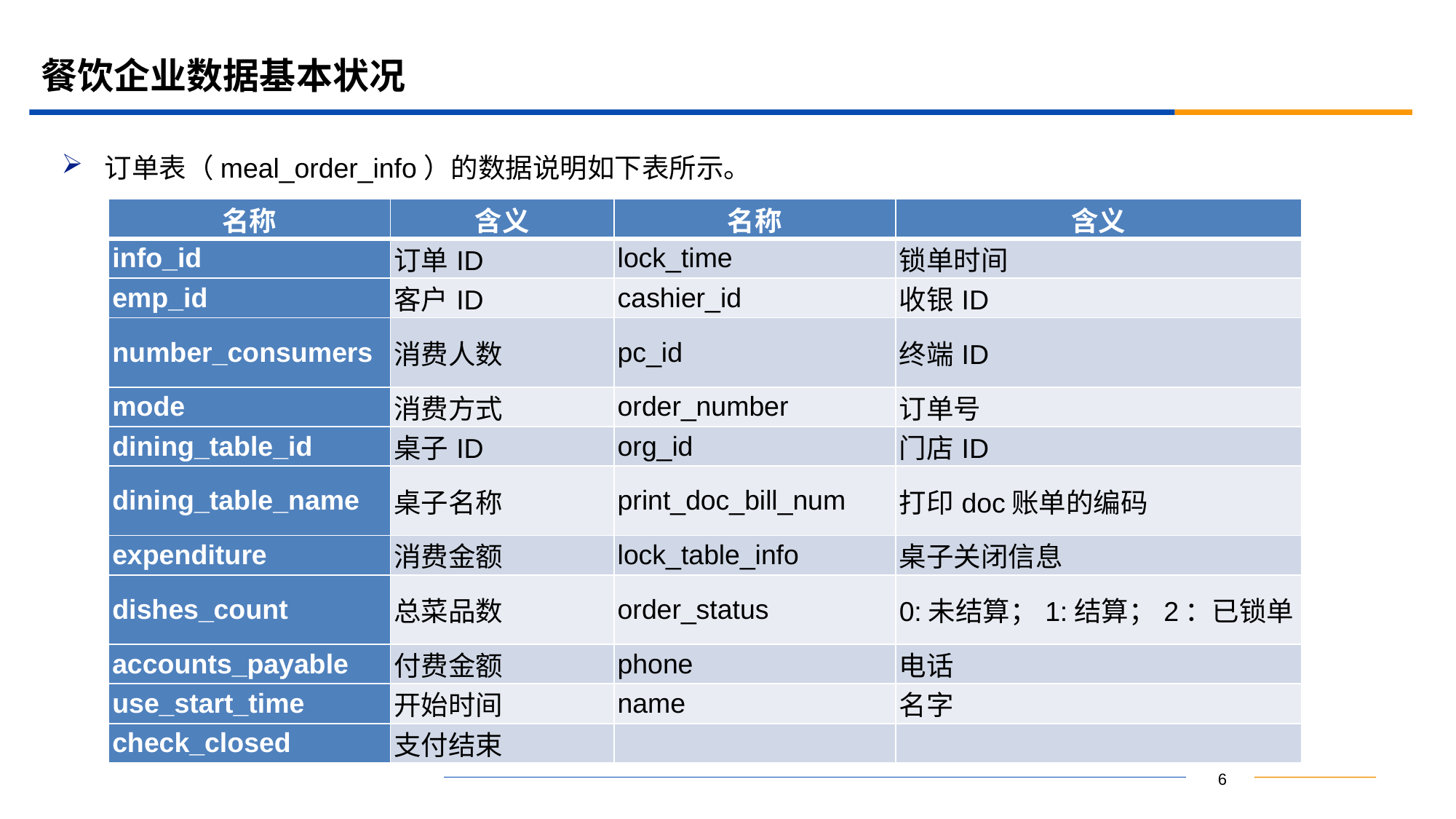

# 餐饮企业数据基本状况
订单表（meal_order_info）的数据说明如下表所示。
| 名称 | 含义 | 名称 | 含义 |
| --- | --- | --- | --- |
| info\_id | 订单ID | lock\_time | 锁单时间 |
| emp\_id | 客户ID | cashier\_id | 收银ID |
| number\_consumers | 消费人数 | pc\_id | 终端ID |
| mode | 消费方式 | order\_number | 订单号 |
| dining\_table\_id | 桌子ID | org\_id | 门店ID |
| dining\_table\_name | 桌子名称 | print\_doc\_bill\_num | 打印doc账单的编码 |
| expenditure | 消费金额 | lock\_table\_info | 桌子关闭信息 |
| dishes\_count | 总菜品数 | order\_status | 0:未结算；1:结算；2：已锁单 |
| accounts\_payable | 付费金额 | phone | 电话 |
| use\_start\_time | 开始时间 | name | 名字 |
| check\_closed | 支付结束 |  |  |